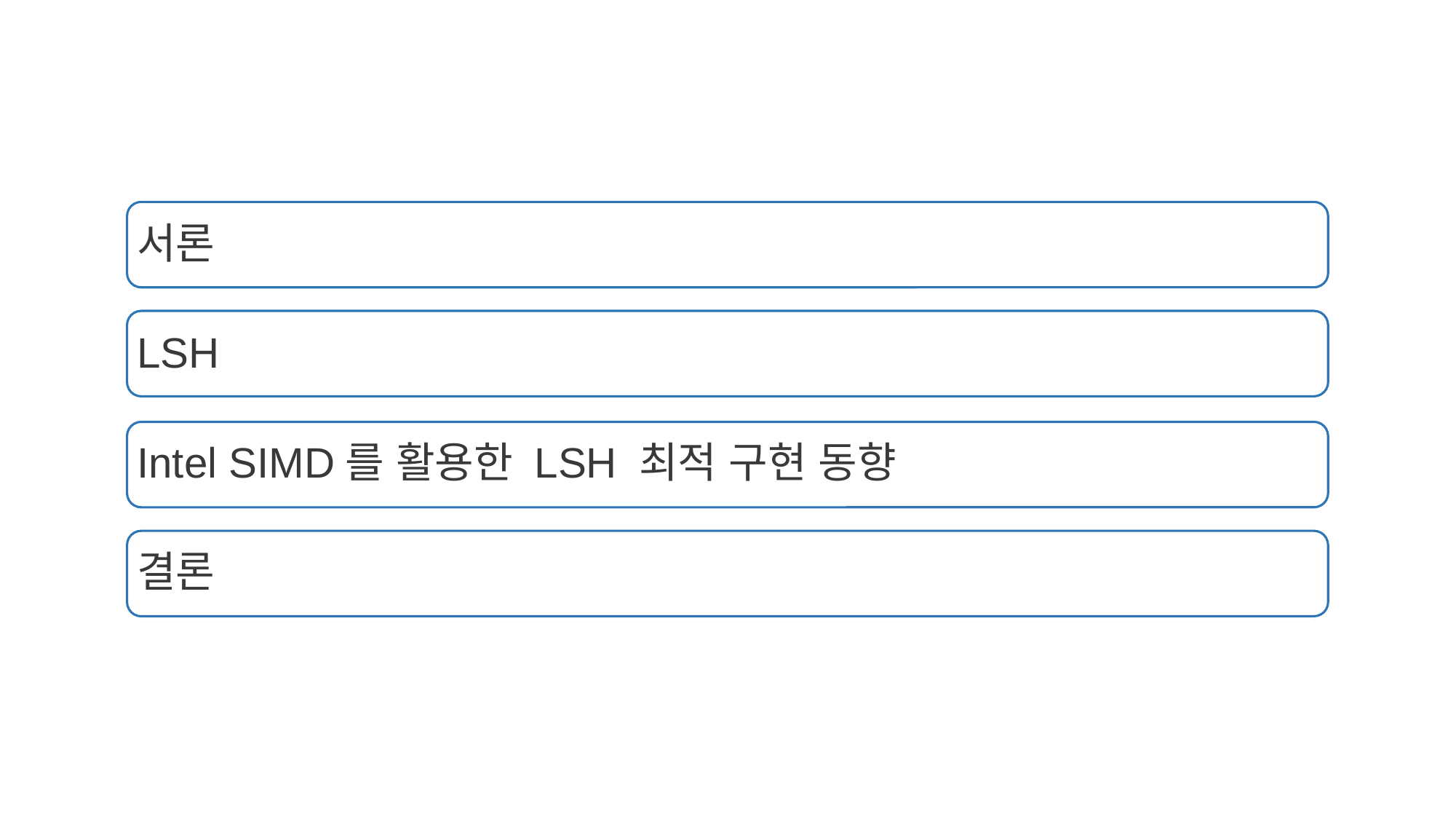

서론
LSH
Intel SIMD를 활용한 LSH 최적 구현 동향
결론